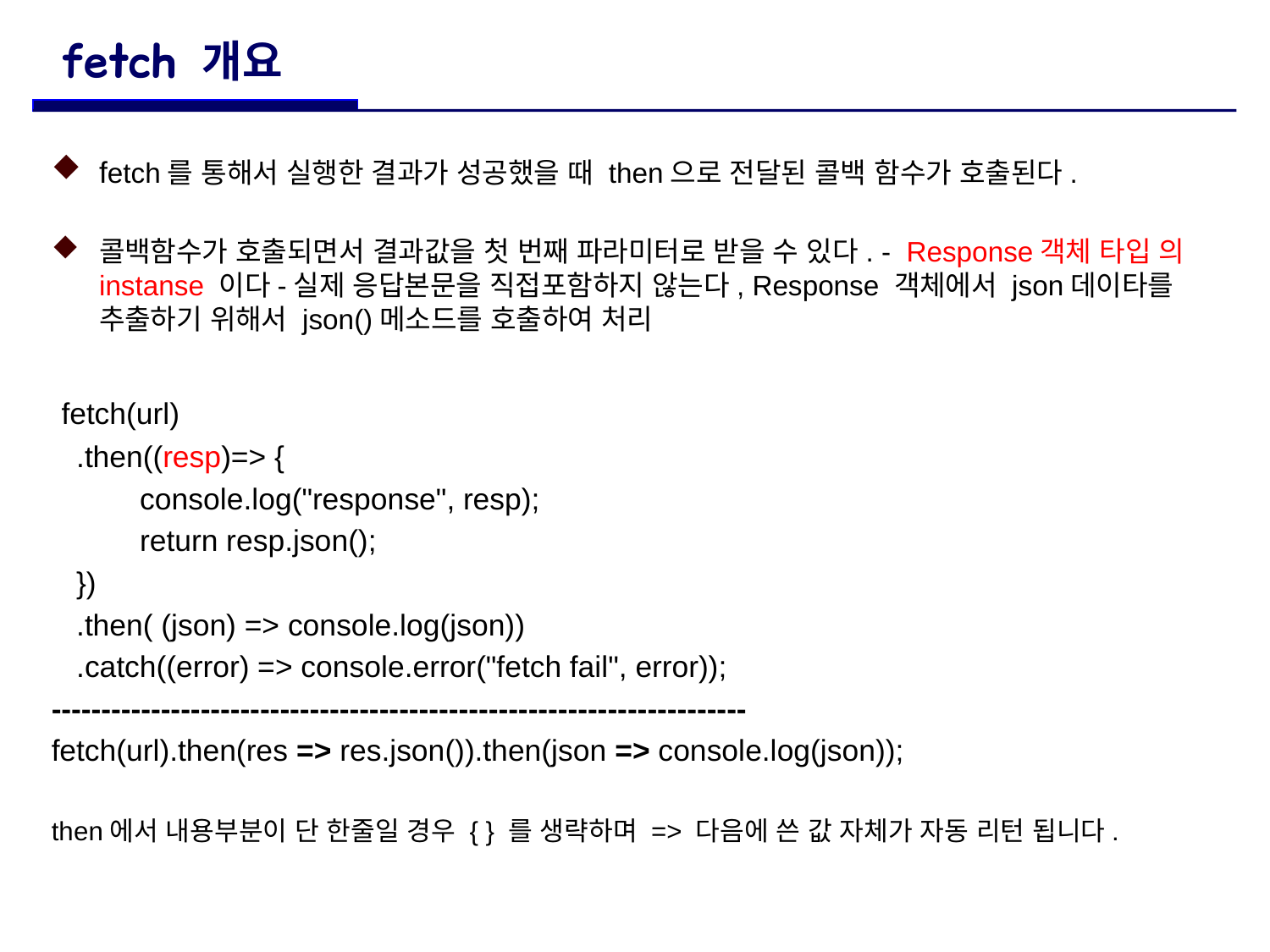

# fetch 개요
fetch를 통해서 실행한 결과가 성공했을 때 then으로 전달된 콜백 함수가 호출된다.

콜백함수가 호출되면서 결과값을 첫 번째 파라미터로 받을 수 있다. -  Response객체 타입 의 instanse 이다-실제 응답본문을 직접포함하지 않는다, Response 객체에서 json데이타를 추출하기 위해서 json()메소드를 호출하여 처리

 fetch(url)
   .then((resp)=> {
   console.log("response", resp);
   return resp.json();
   })
   .then( (json) => console.log(json))
   .catch((error) => console.error("fetch fail", error));
----------------------------------------------------------------------
fetch(url).then(res => res.json()).then(json => console.log(json));

then에서 내용부분이 단 한줄일 경우 { } 를 생략하며 => 다음에 쓴 값 자체가 자동 리턴 됩니다.